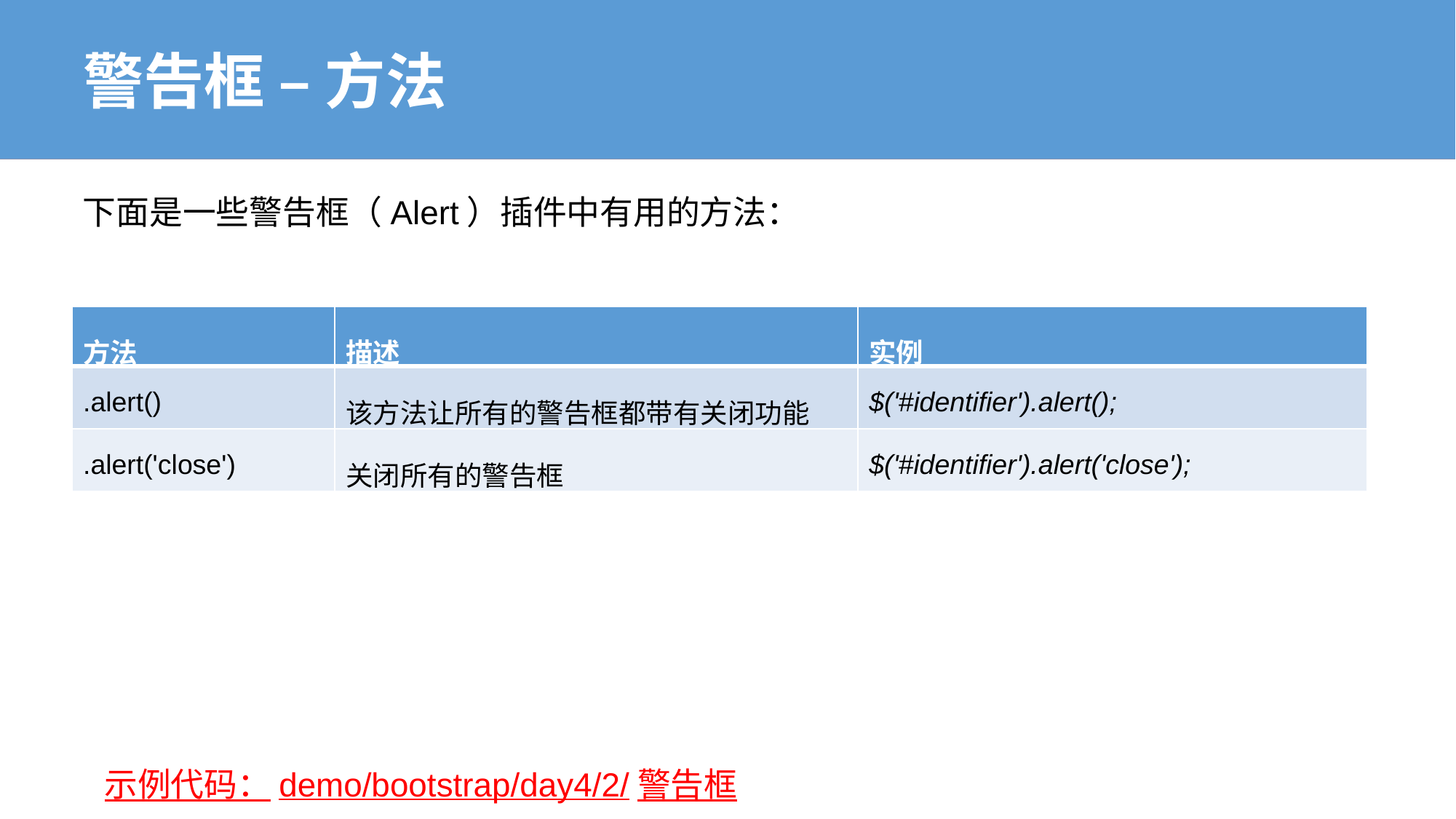

# 警告框 – 方法
下面是一些警告框（Alert）插件中有用的方法：
| 方法 | 描述 | 实例 |
| --- | --- | --- |
| .alert() | 该方法让所有的警告框都带有关闭功能 | $('#identifier').alert(); |
| .alert('close') | 关闭所有的警告框 | $('#identifier').alert('close'); |
示例代码：demo/bootstrap/day4/2/警告框